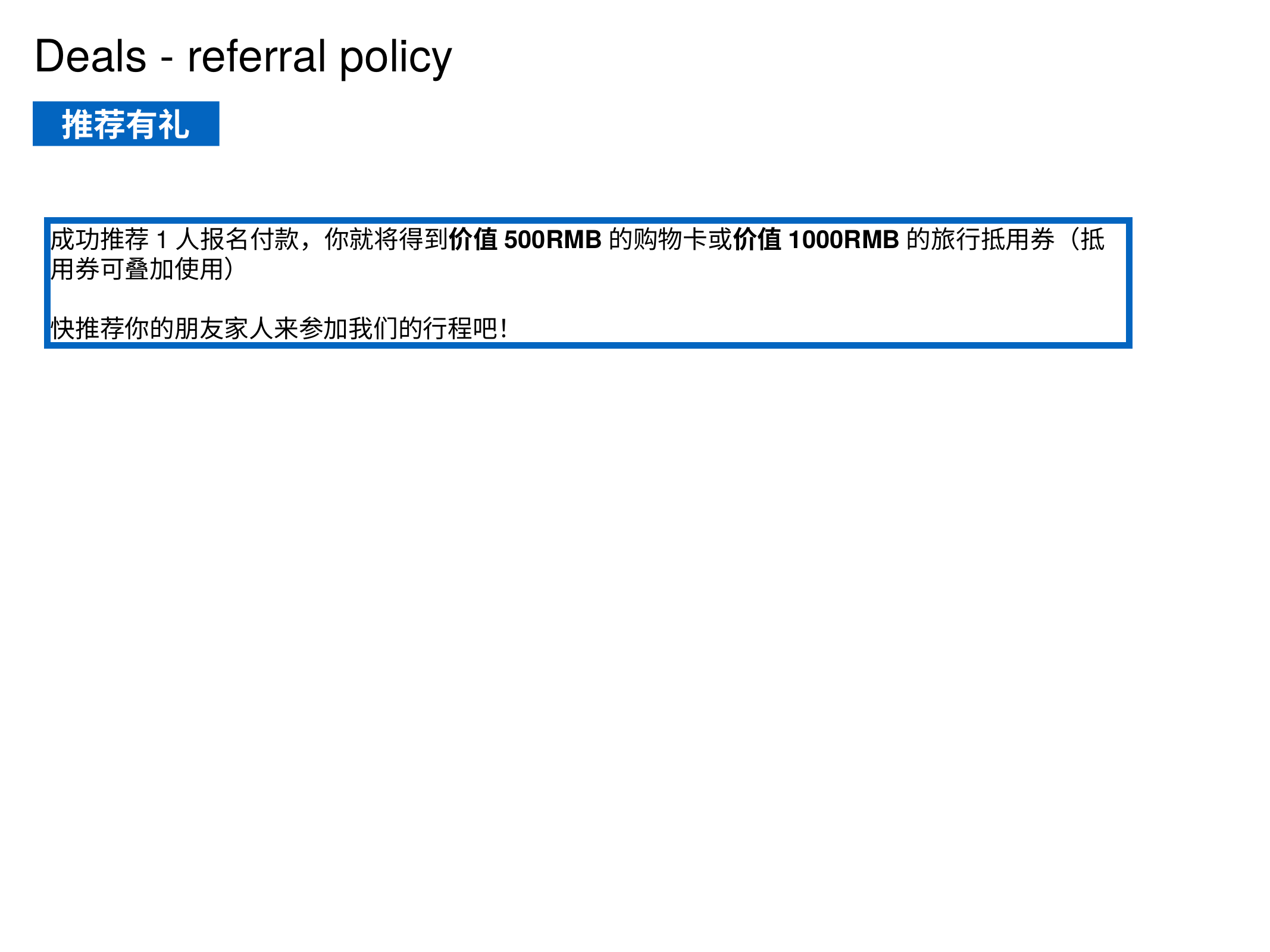

Deals - referral policy
推荐有礼
成功推荐1人报名付款，你就将得到价值500RMB的购物卡或价值1000RMB的旅行抵用券（抵用券可叠加使用）

快推荐你的朋友家人来参加我们的行程吧！